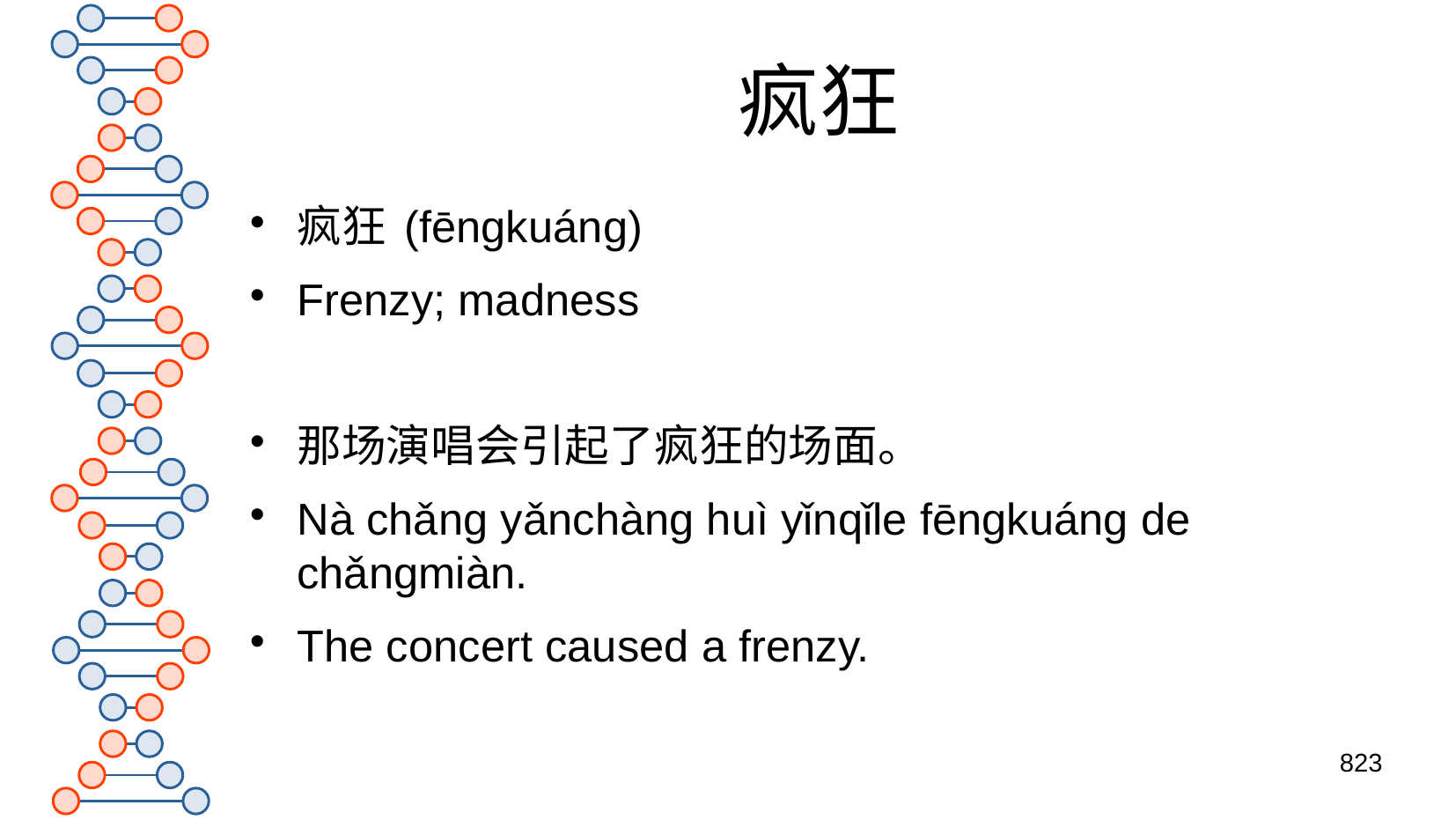

# 疯狂
疯狂 (fēngkuáng)
Frenzy; madness

那场演唱会引起了疯狂的场面。
Nà chǎng yǎnchàng huì yǐnqǐle fēngkuáng de chǎngmiàn.
The concert caused a frenzy.

823